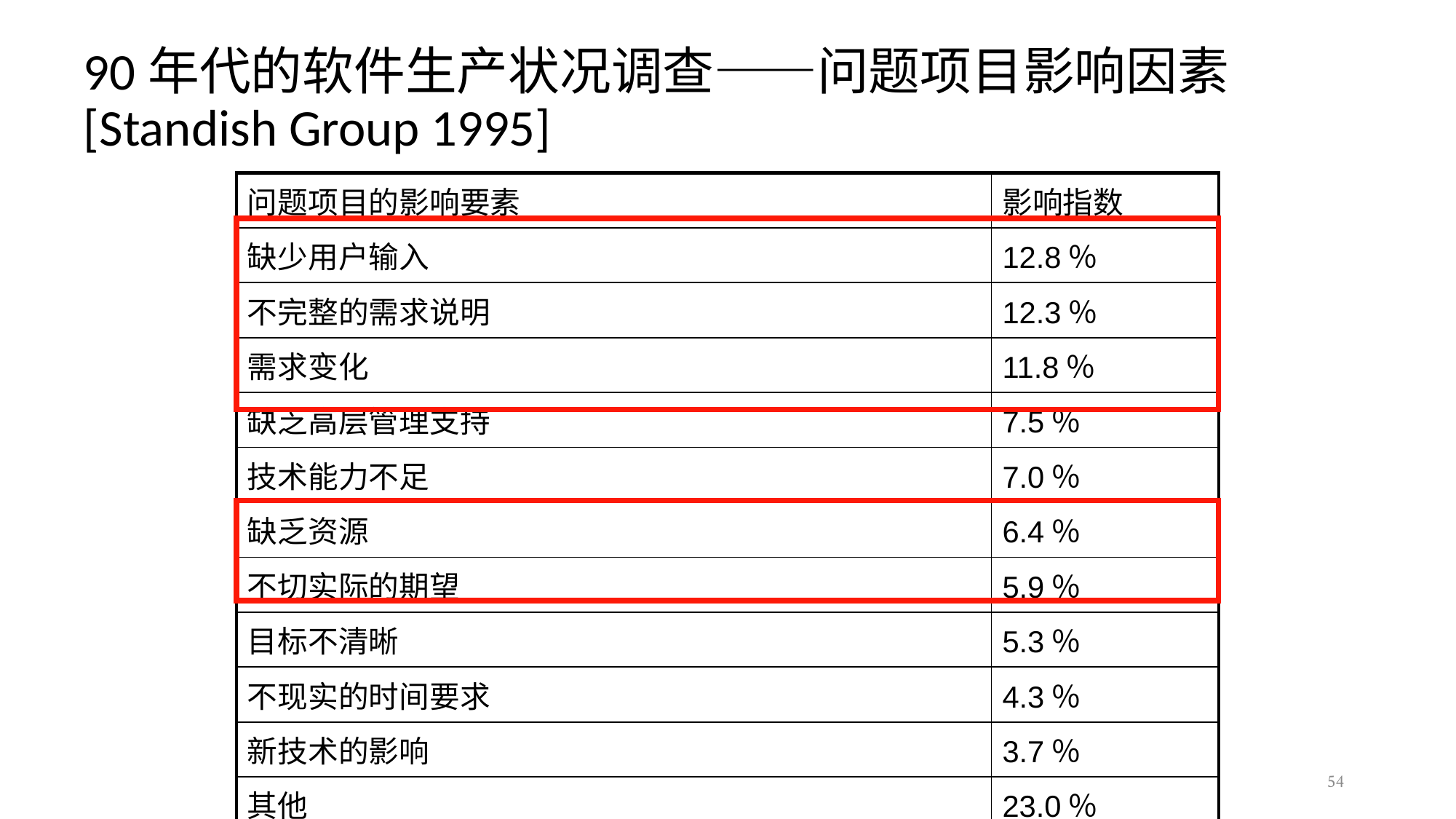

# 90年代的软件生产状况调查——问题项目影响因素[Standish Group 1995]
| 问题项目的影响要素 | 影响指数 |
| --- | --- |
| 缺少用户输入 | 12.8％ |
| 不完整的需求说明 | 12.3％ |
| 需求变化 | 11.8％ |
| 缺乏高层管理支持 | 7.5％ |
| 技术能力不足 | 7.0％ |
| 缺乏资源 | 6.4％ |
| 不切实际的期望 | 5.9％ |
| 目标不清晰 | 5.3％ |
| 不现实的时间要求 | 4.3％ |
| 新技术的影响 | 3.7％ |
| 其他 | 23.0％ |

54